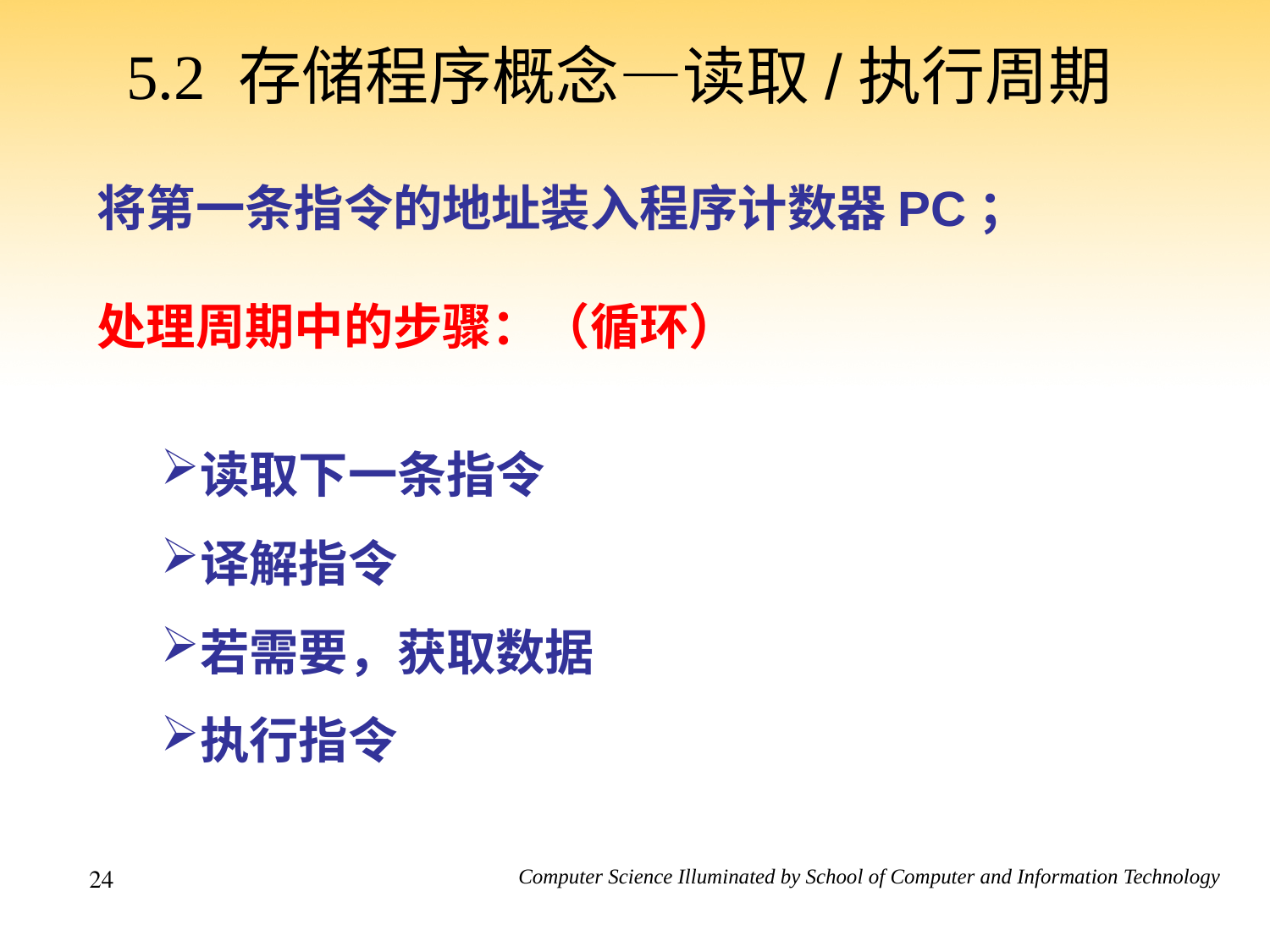

# 5.2 存储程序概念—读取/执行周期
将第一条指令的地址装入程序计数器PC；

处理周期中的步骤：（循环）

读取下一条指令
译解指令
若需要，获取数据
执行指令

24